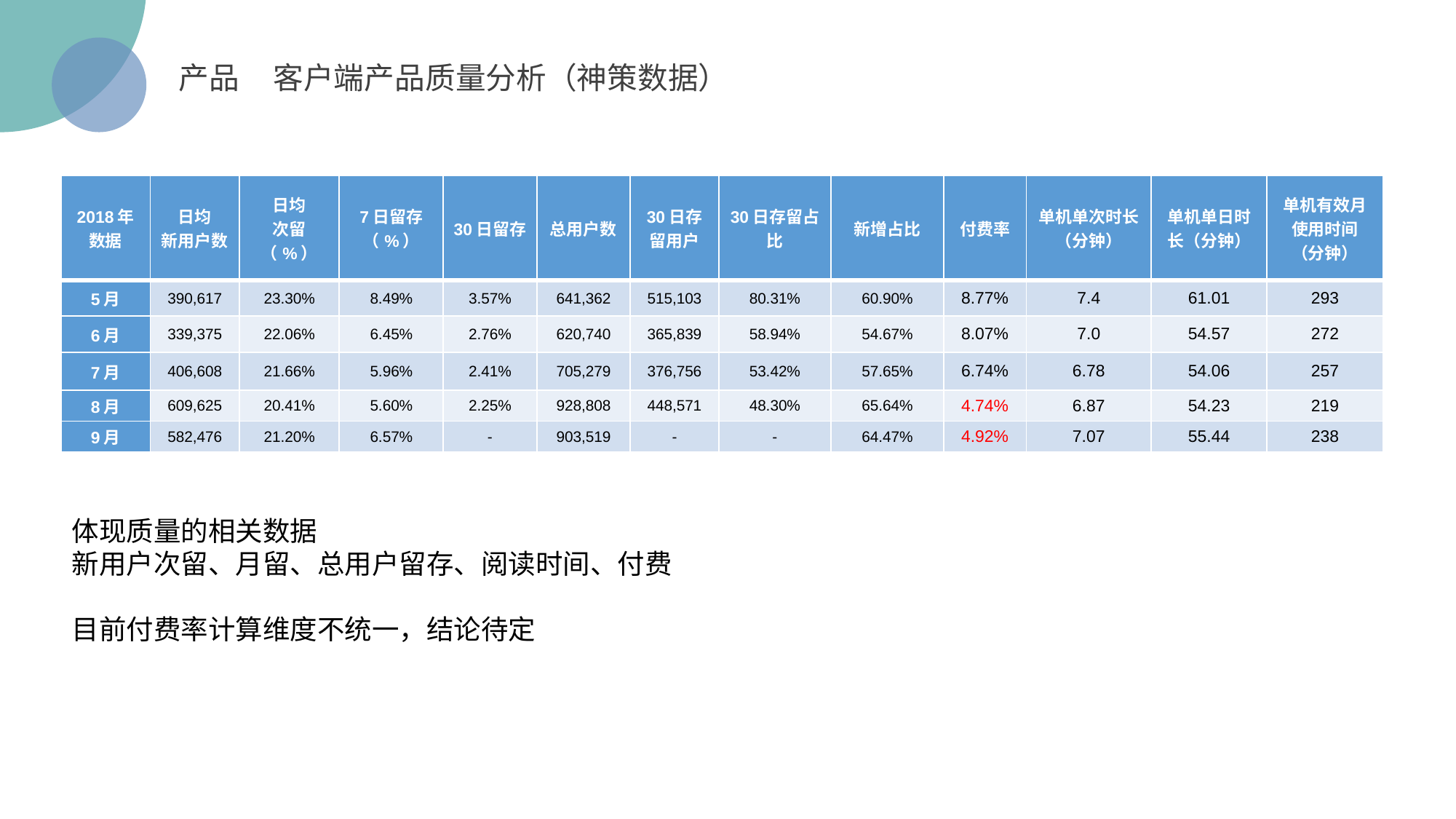

产品     客户端产品质量分析（神策数据）
| 2018年数据 | 日均 新用户数 | 日均 次留（%） | 7日留存（%） | 30日留存 | 总用户数 | 30日存留用户 | 30日存留占比 | 新增占比 | 付费率 | 单机单次时长（分钟） | 单机单日时长（分钟） | 单机有效月使用时间（分钟） |
| --- | --- | --- | --- | --- | --- | --- | --- | --- | --- | --- | --- | --- |
| 5月 | 390,617 | 23.30% | 8.49% | 3.57% | 641,362 | 515,103 | 80.31% | 60.90% | 8.77% | 7.4 | 61.01 | 293 |
| 6月 | 339,375 | 22.06% | 6.45% | 2.76% | 620,740 | 365,839 | 58.94% | 54.67% | 8.07% | 7.0 | 54.57 | 272 |
| 7月 | 406,608 | 21.66% | 5.96% | 2.41% | 705,279 | 376,756 | 53.42% | 57.65% | 6.74% | 6.78 | 54.06 | 257 |
| 8月 | 609,625 | 20.41% | 5.60% | 2.25% | 928,808 | 448,571 | 48.30% | 65.64% | 4.74% | 6.87 | 54.23 | 219 |
| 9月 | 582,476 | 21.20% | 6.57% | - | 903,519 | - | - | 64.47% | 4.92% | 7.07 | 55.44 | 238 |
体现质量的相关数据
新用户次留、月留、总用户留存、阅读时间、付费

目前付费率计算维度不统一，结论待定